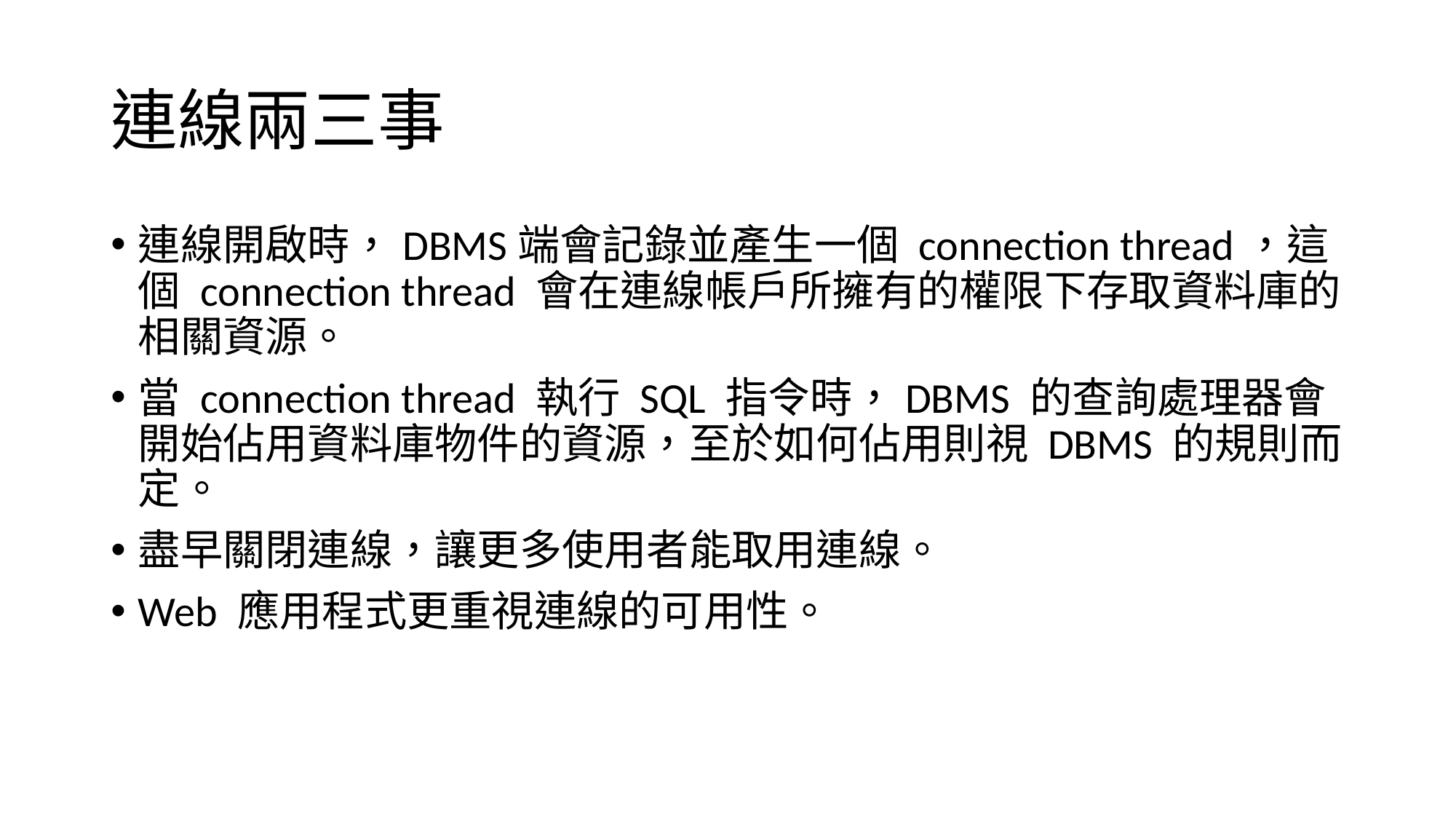

# 連線兩三事
連線開啟時，DBMS端會記錄並產生一個 connection thread，這個 connection thread 會在連線帳戶所擁有的權限下存取資料庫的相關資源。
當 connection thread 執行 SQL 指令時，DBMS 的查詢處理器會開始佔用資料庫物件的資源，至於如何佔用則視 DBMS 的規則而定。
盡早關閉連線，讓更多使用者能取用連線。
Web 應用程式更重視連線的可用性。